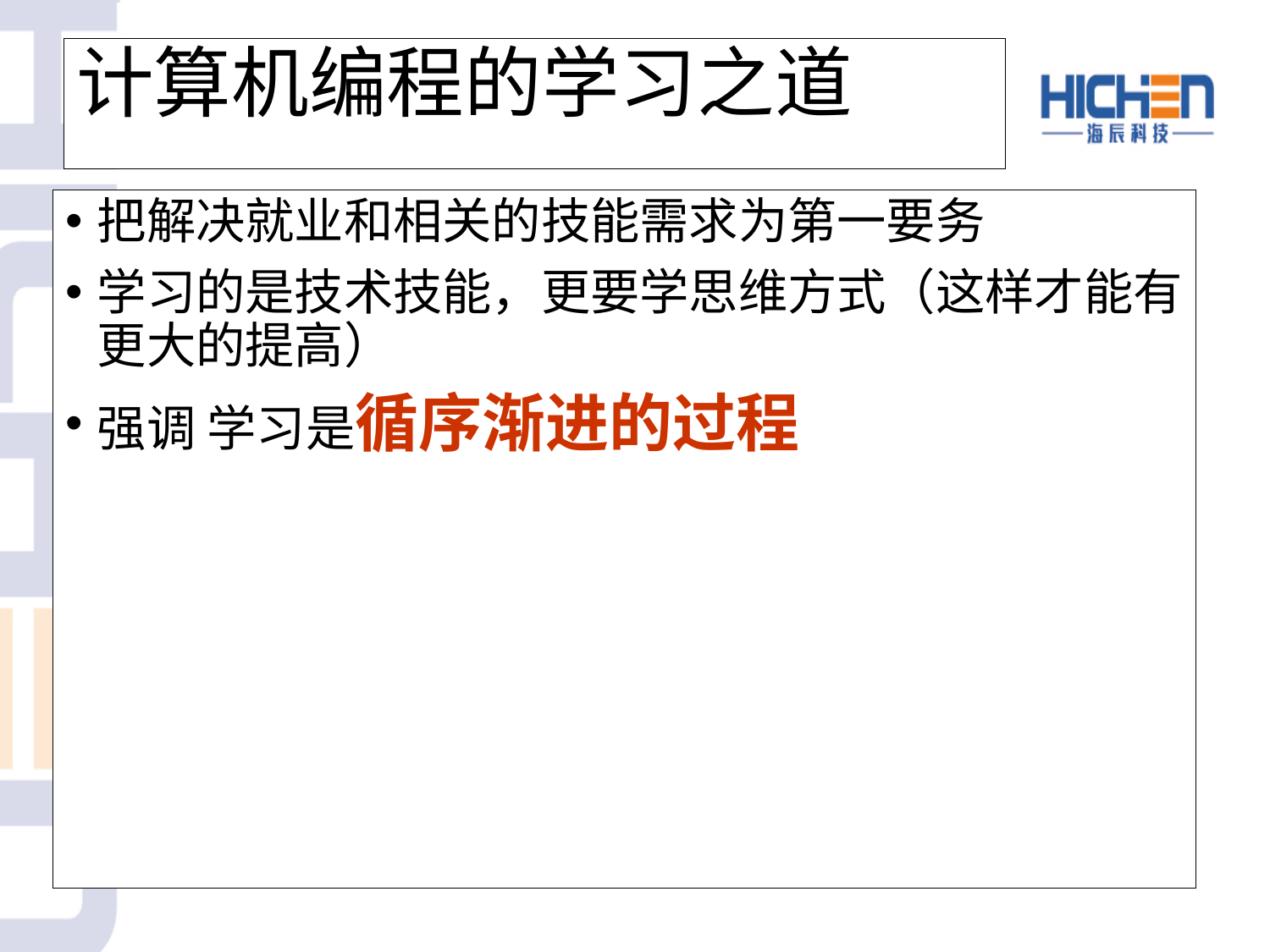

# 计算机编程的学习之道
把解决就业和相关的技能需求为第一要务
学习的是技术技能，更要学思维方式（这样才能有更大的提高）
强调 学习是循序渐进的过程